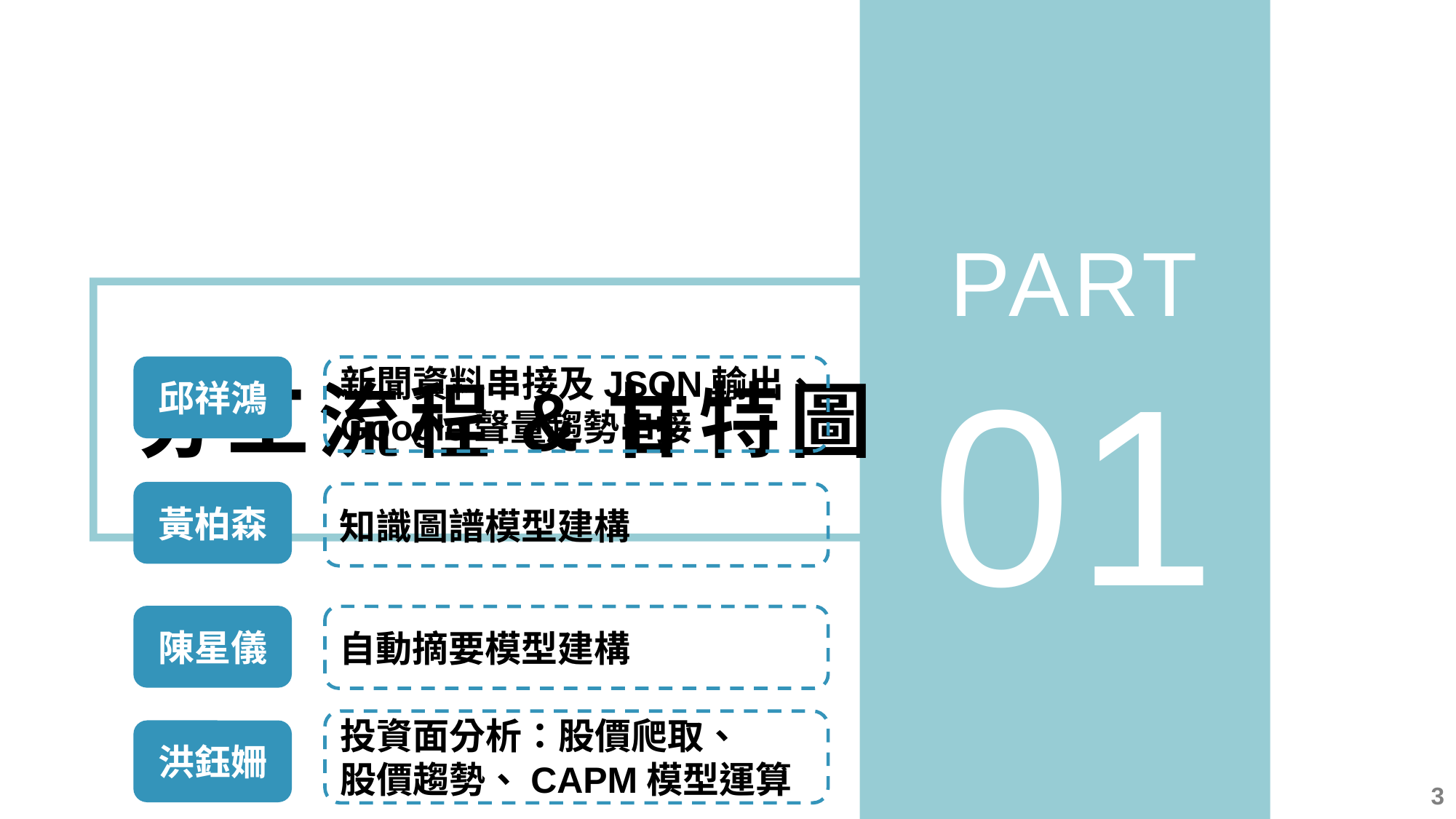

PART
01

分工流程&甘特圖
邱祥鴻
新聞資料串接及JSON輸出、Google聲量趨勢串接
黃柏森
知識圖譜模型建構
陳星儀
自動摘要模型建構
投資面分析：股價爬取、
股價趨勢、CAPM模型運算
洪鈺姍
3